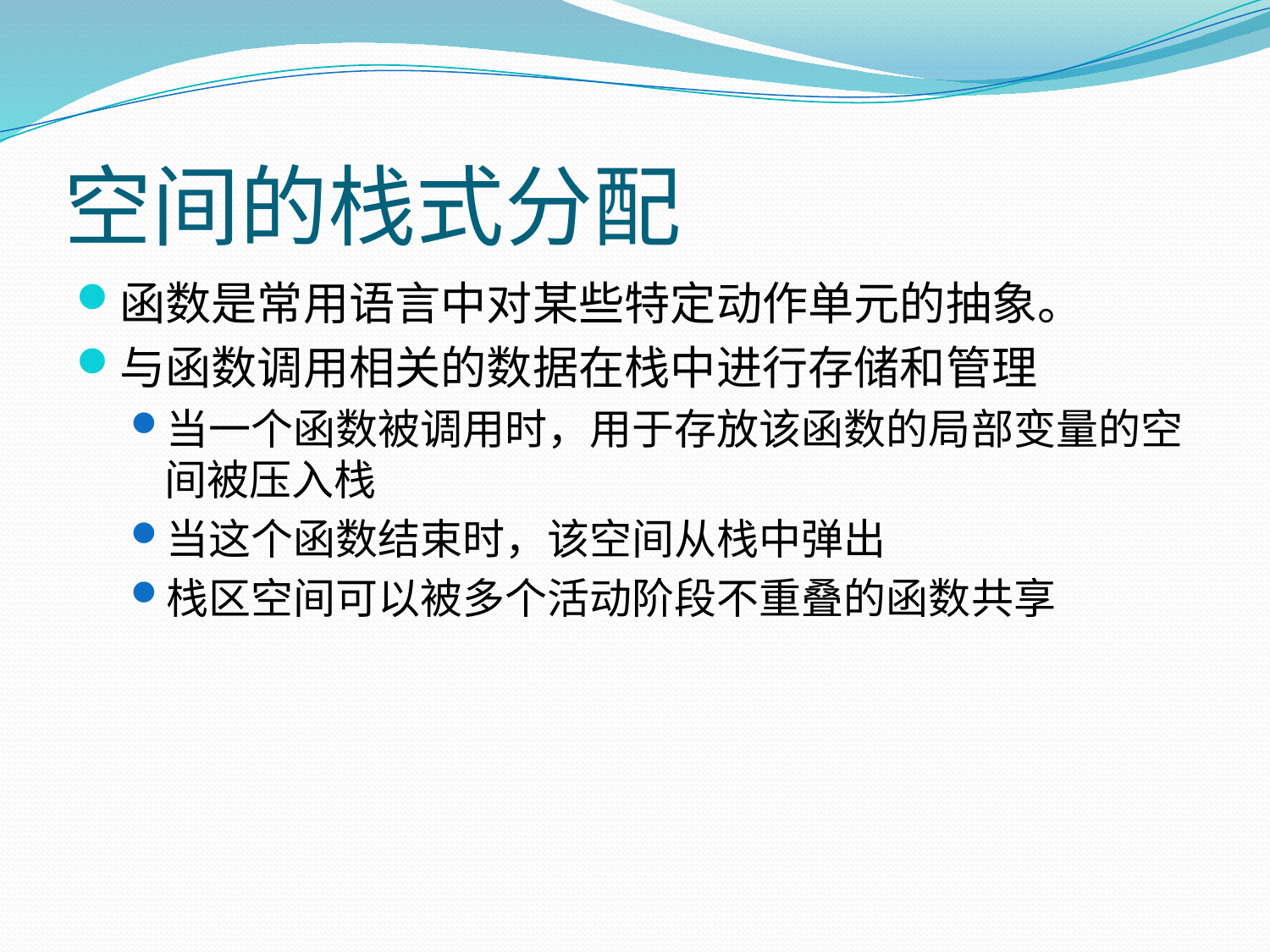

# 空间的栈式分配
函数是常用语言中对某些特定动作单元的抽象。
与函数调用相关的数据在栈中进行存储和管理
当一个函数被调用时，用于存放该函数的局部变量的空间被压入栈
当这个函数结束时，该空间从栈中弹出
栈区空间可以被多个活动阶段不重叠的函数共享